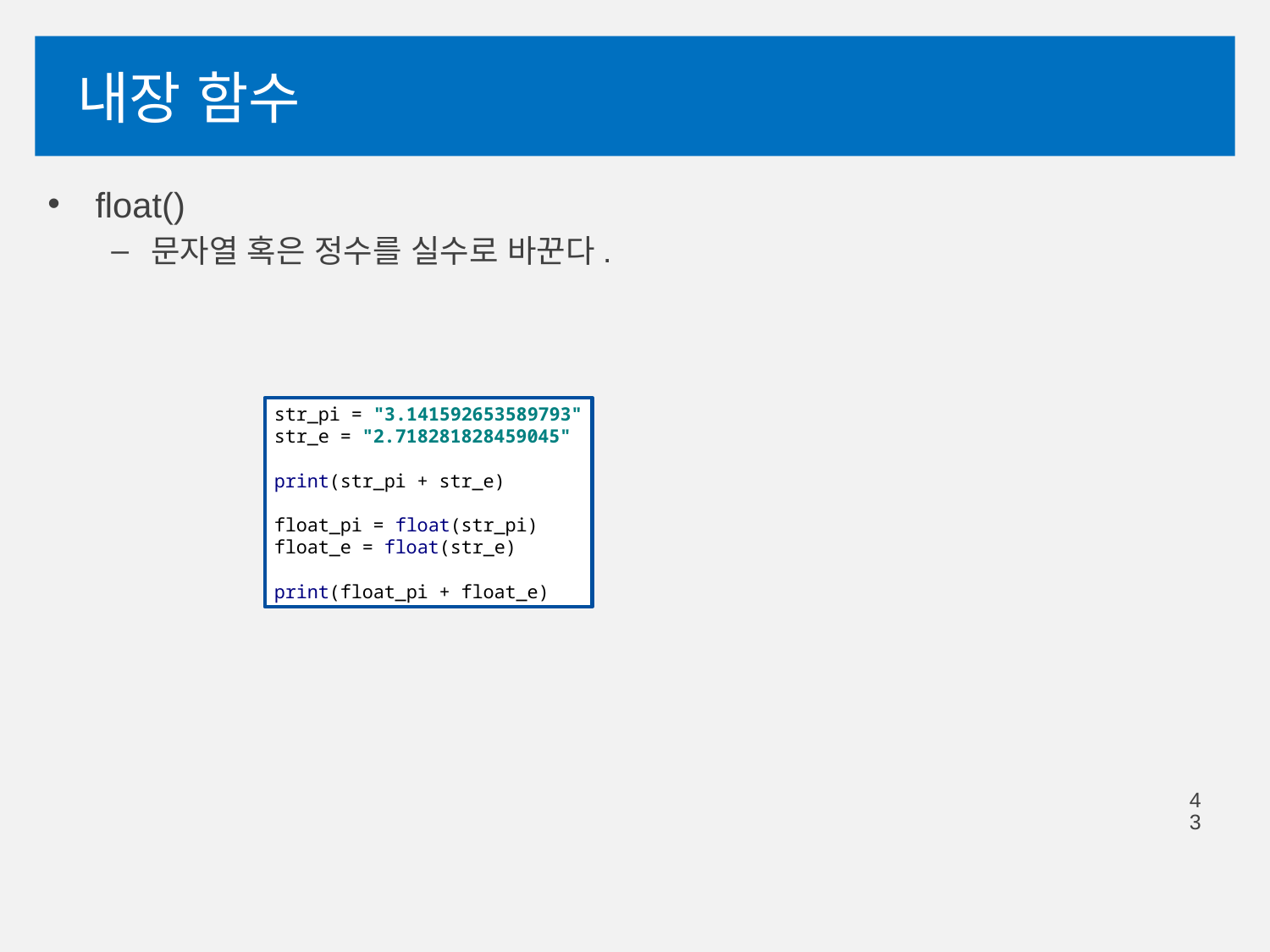

# 내장 함수
float()
문자열 혹은 정수를 실수로 바꾼다.
str_pi = "3.141592653589793"
str_e = "2.718281828459045"
print(str_pi + str_e)
float_pi = float(str_pi)
float_e = float(str_e)
print(float_pi + float_e)
43